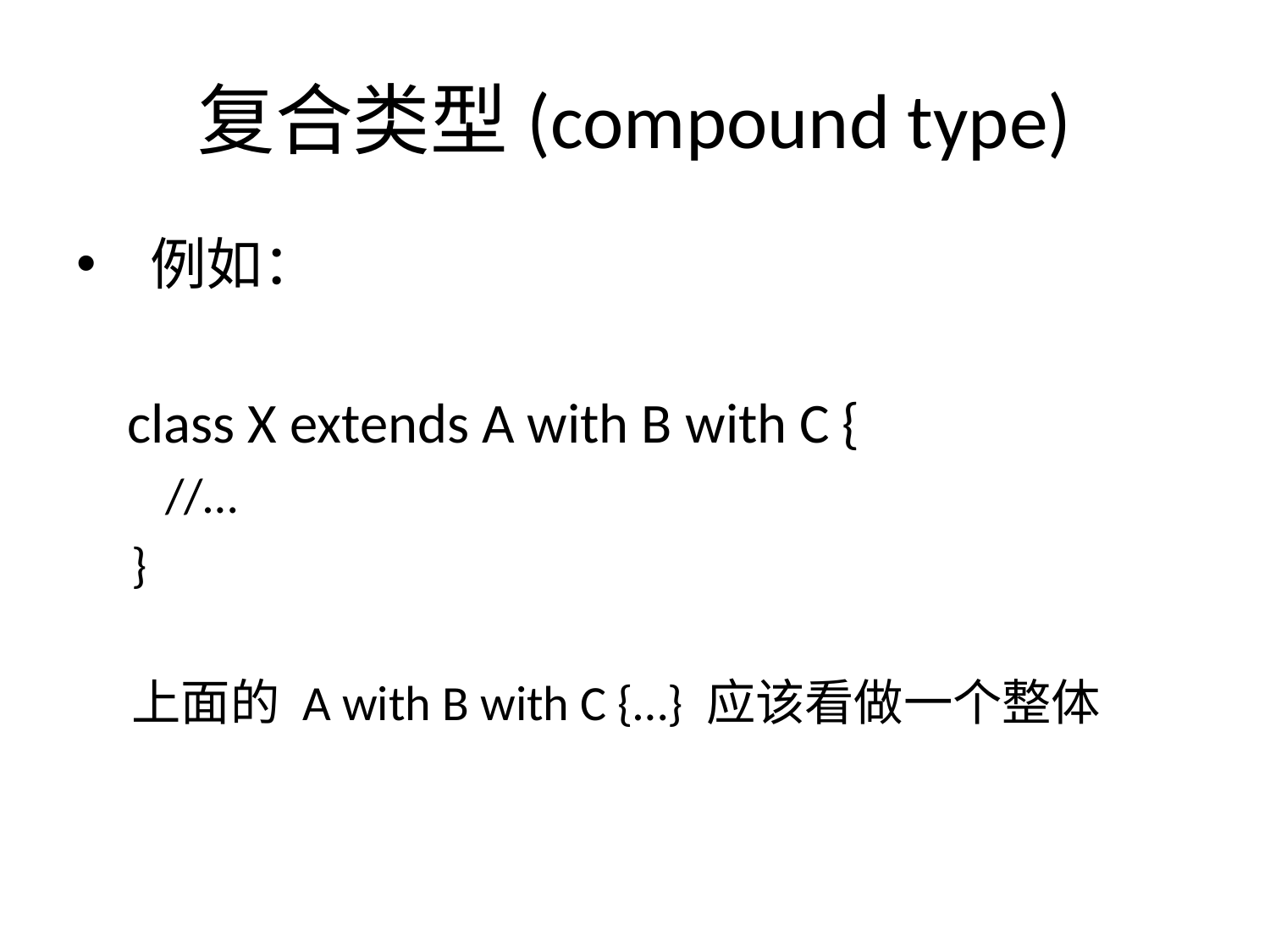

# 复合类型(compound type)
 例如：

    class X extends A with B with C {
   //…
}

上面的 A with B with C {…} 应该看做一个整体